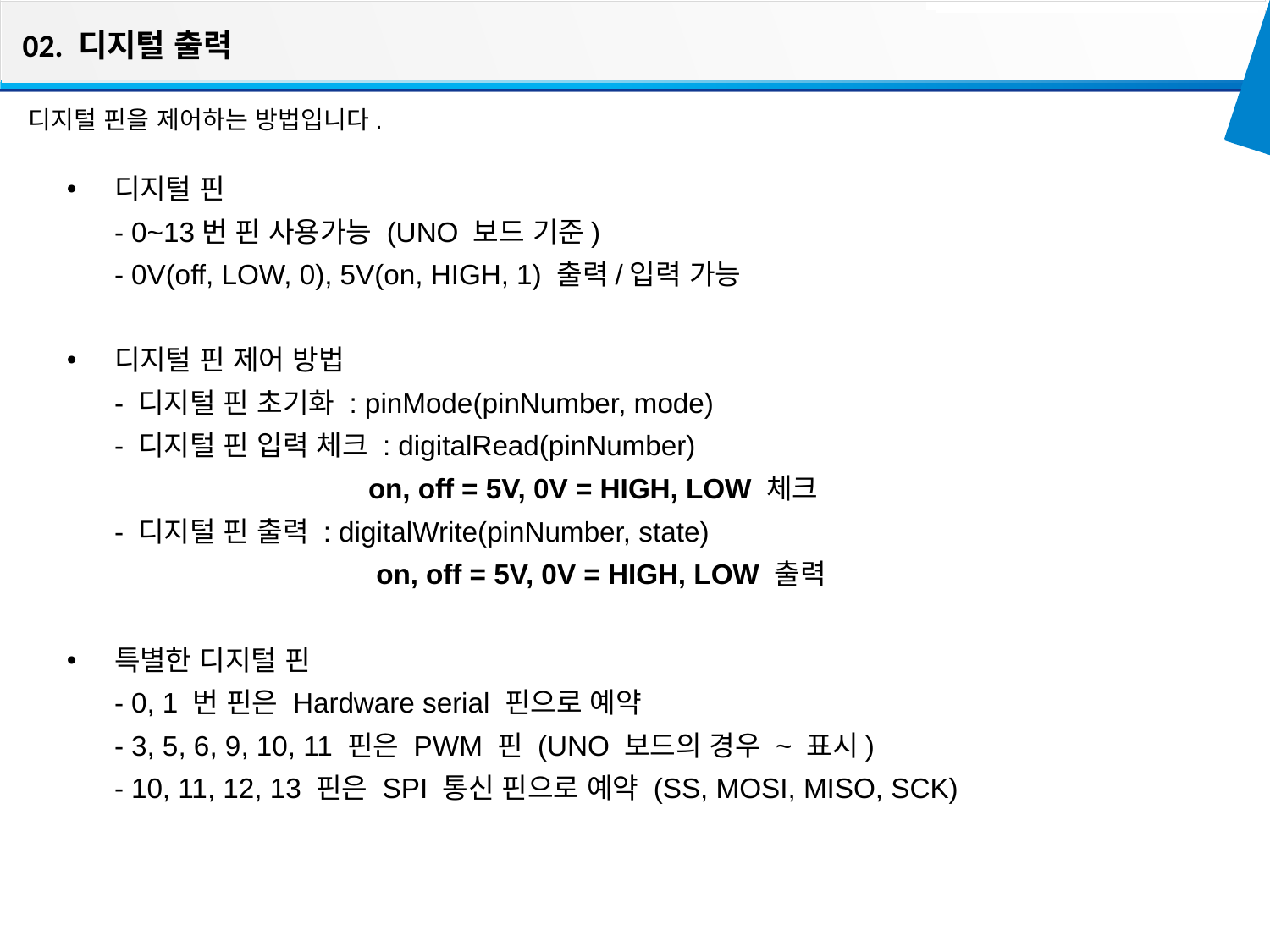

02. 디지털 출력

디지털 핀을 제어하는 방법입니다.
디지털 핀
	- 0~13번 핀 사용가능 (UNO 보드 기준)
	- 0V(off, LOW, 0), 5V(on, HIGH, 1) 출력/입력 가능

디지털 핀 제어 방법
	- 디지털 핀 초기화 : pinMode(pinNumber, mode)
	- 디지털 핀 입력 체크 : digitalRead(pinNumber)
			on, off = 5V, 0V = HIGH, LOW 체크
	- 디지털 핀 출력 : digitalWrite(pinNumber, state)
			 on, off = 5V, 0V = HIGH, LOW 출력

특별한 디지털 핀
	- 0, 1 번 핀은 Hardware serial 핀으로 예약
	- 3, 5, 6, 9, 10, 11 핀은 PWM 핀 (UNO 보드의 경우 ~ 표시)
	- 10, 11, 12, 13 핀은 SPI 통신 핀으로 예약 (SS, MOSI, MISO, SCK)